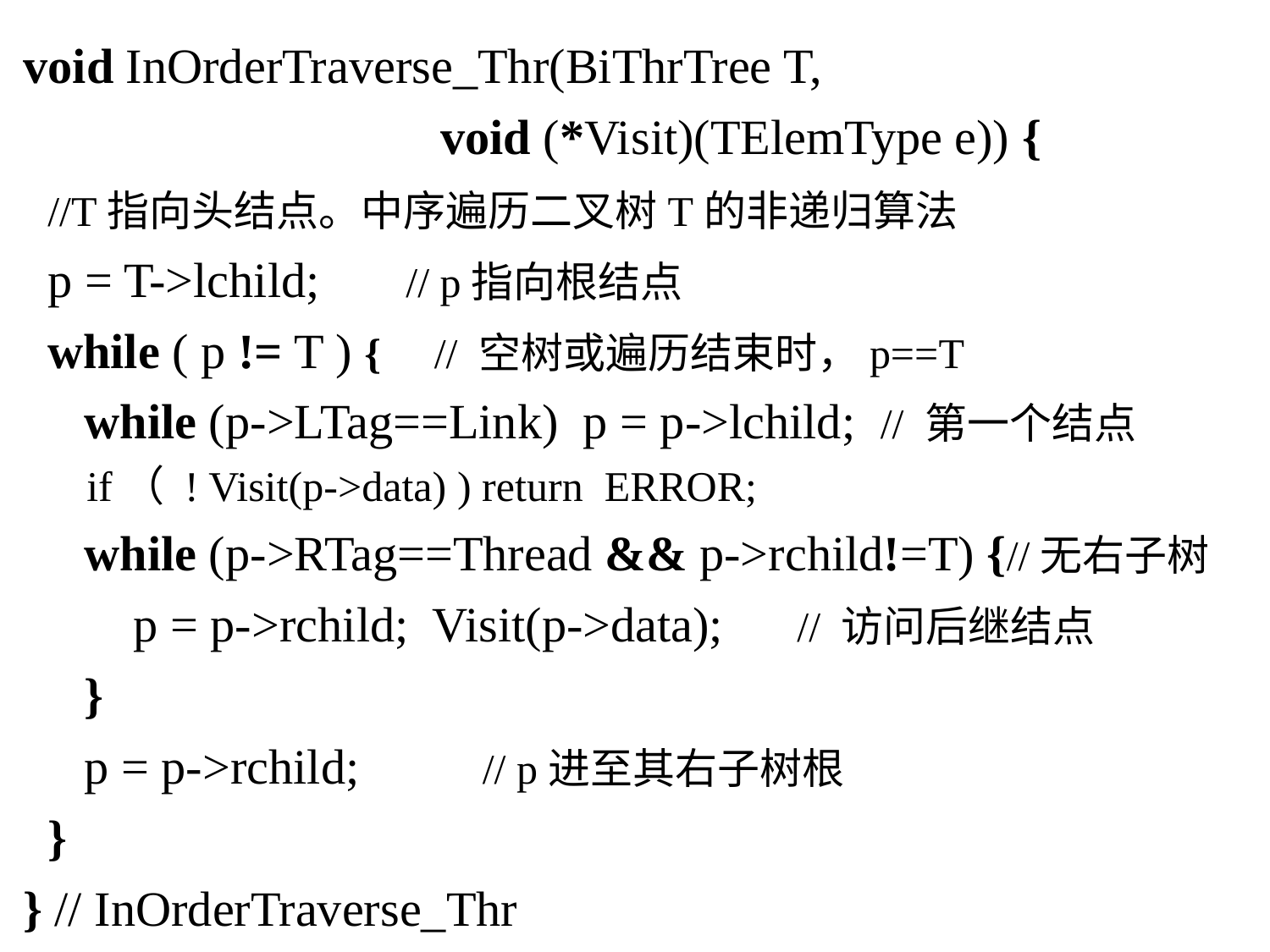

void InOrderTraverse_Thr(BiThrTree T,
                                  void (*Visit)(TElemType e)) {
  //T指向头结点。中序遍历二叉树T的非递归算法
  p = T->lchild;       // p指向根结点
  while ( p != T ) {     // 空树或遍历结束时，p==T
     while (p->LTag==Link)  p = p->lchild;  // 第一个结点
      if（ ! Visit(p->data) ) return  ERROR;
     while (p->RTag==Thread && p->rchild!=T) {//无右子树
         p = p->rchild;  Visit(p->data);      // 访问后继结点
     }
     p = p->rchild;          // p进至其右子树根
  }
} // InOrderTraverse_Thr